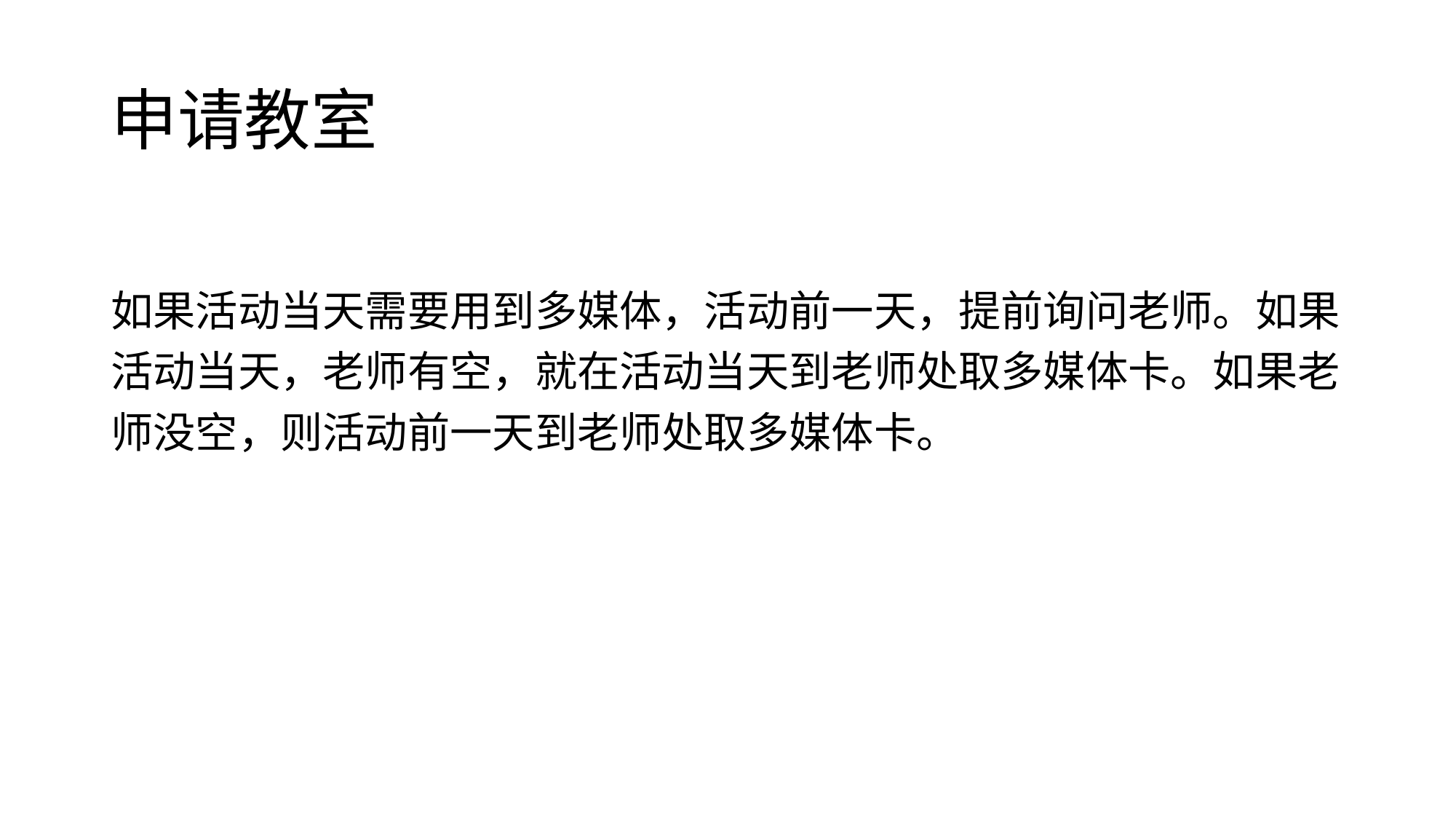

# 申请教室

如果活动当天需要用到多媒体，活动前一天，提前询问老师。如果
活动当天，老师有空，就在活动当天到老师处取多媒体卡。如果老
师没空，则活动前一天到老师处取多媒体卡。